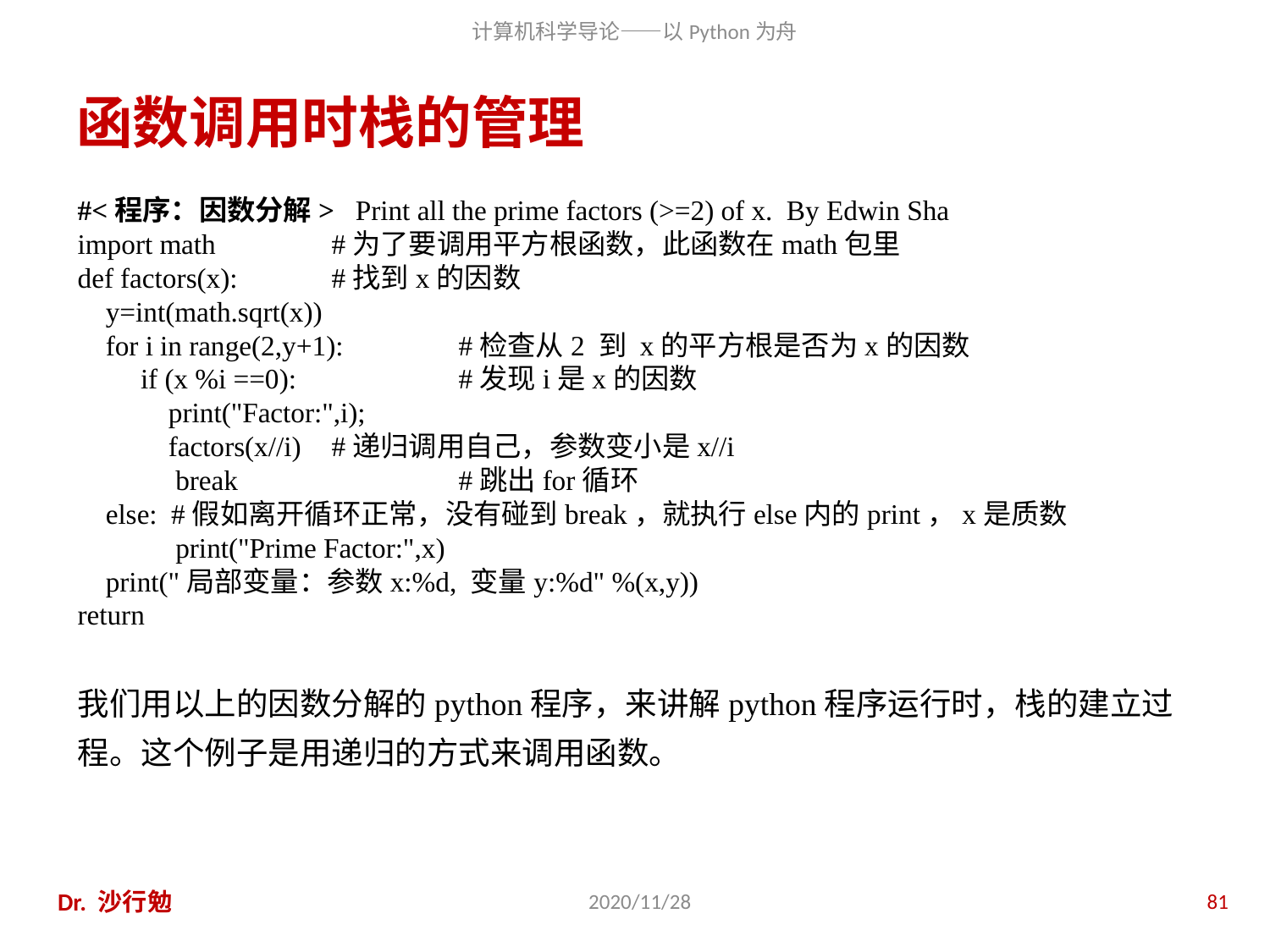

# 函数调用时栈的管理
#<程序：因数分解>   Print all the prime factors (>=2) of x.  By Edwin Sha
import math	#为了要调用平方根函数，此函数在math包里
def factors(x):  	#找到x的因数
    y=int(math.sqrt(x))
    for i in range(2,y+1):	#检查从2 到 x的平方根是否为x的因数
         if (x %i ==0):　　	#发现i是x的因数
             print("Factor:",i);
             factors(x//i)	#递归调用自己，参数变小是x//i
              break  		#跳出for循环
    else:  #假如离开循环正常，没有碰到break，就执行else内的print，x是质数
              print("Prime Factor:",x)
    print("局部变量：参数x:%d, 变量y:%d" %(x,y))
return
我们用以上的因数分解的python程序，来讲解python程序运行时，栈的建立过程。这个例子是用递归的方式来调用函数。
Dr. 沙行勉
2020/11/28
81